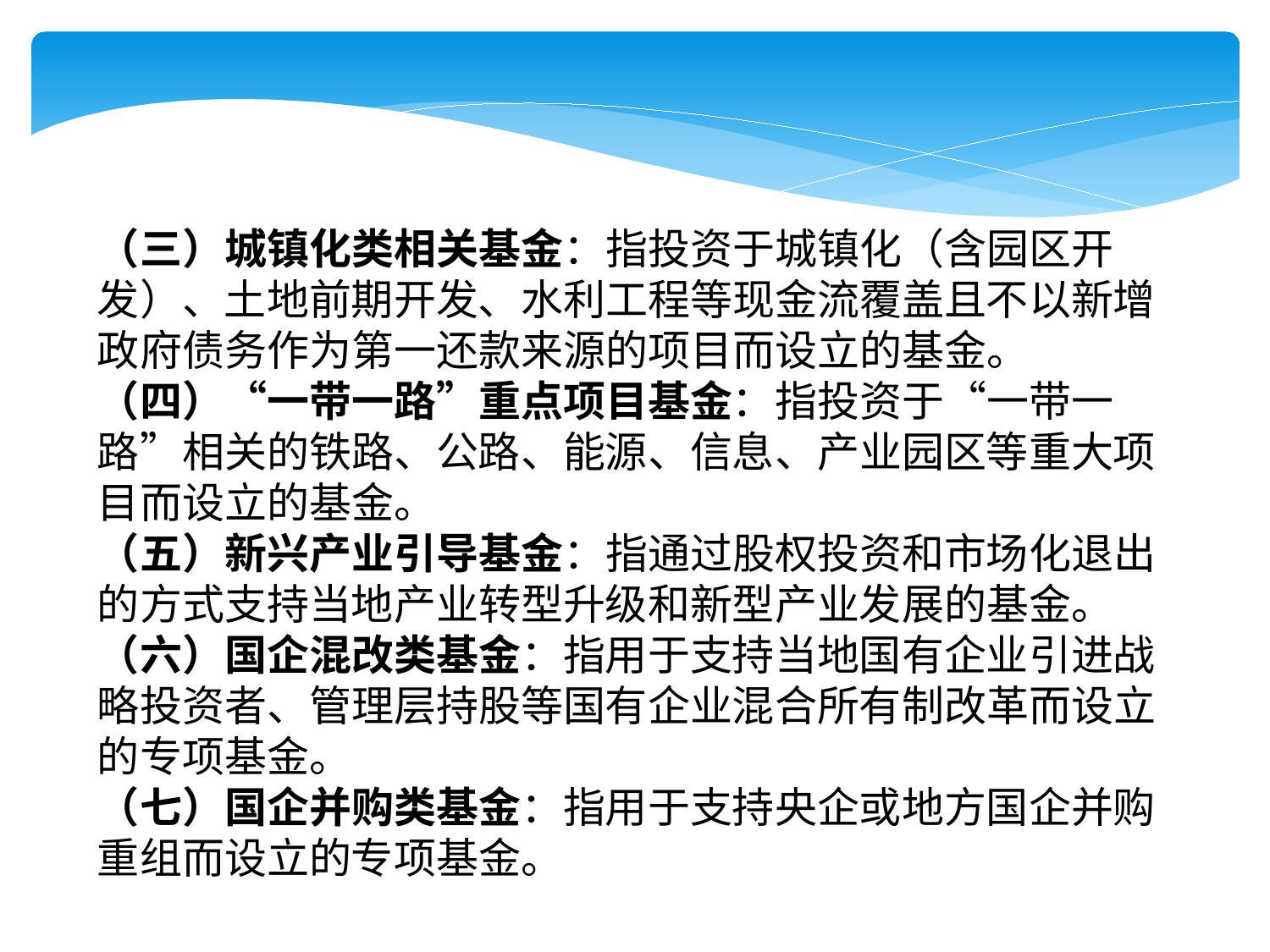

（三）城镇化类相关基金：指投资于城镇化（含园区开发）、土地前期开发、水利工程等现金流覆盖且不以新增政府债务作为第一还款来源的项目而设立的基金。
（四）“一带一路”重点项目基金：指投资于“一带一路”相关的铁路、公路、能源、信息、产业园区等重大项目而设立的基金。
（五）新兴产业引导基金：指通过股权投资和市场化退出的方式支持当地产业转型升级和新型产业发展的基金。
（六）国企混改类基金：指用于支持当地国有企业引进战略投资者、管理层持股等国有企业混合所有制改革而设立的专项基金。
（七）国企并购类基金：指用于支持央企或地方国企并购重组而设立的专项基金。